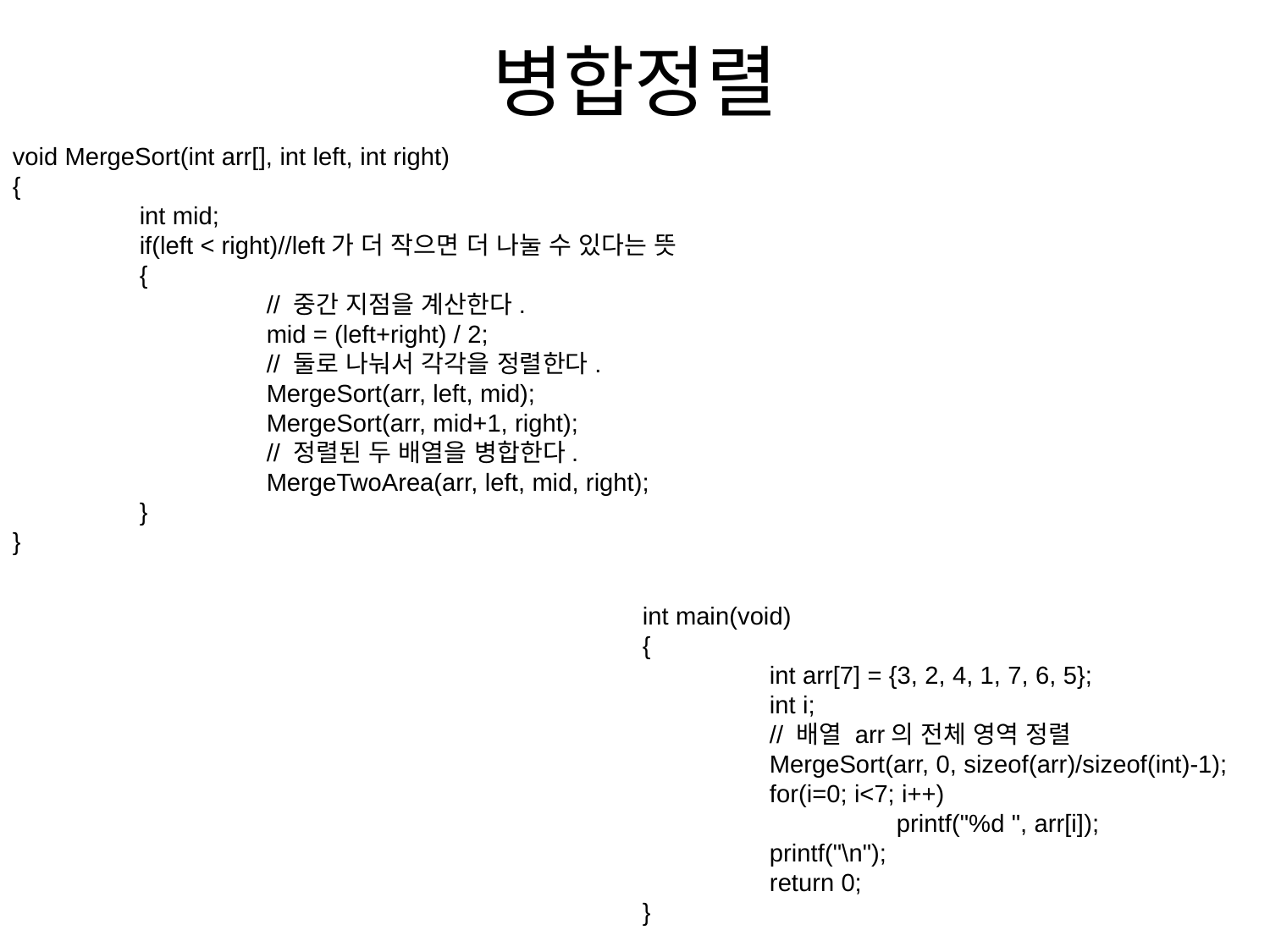

# 병합정렬
void MergeSort(int arr[], int left, int right)
{
	int mid;
	if(left < right)//left가 더 작으면 더 나눌 수 있다는 뜻
	{
		// 중간 지점을 계산한다.
		mid = (left+right) / 2;
		// 둘로 나눠서 각각을 정렬한다.
		MergeSort(arr, left, mid);
		MergeSort(arr, mid+1, right);
		// 정렬된 두 배열을 병합한다.
		MergeTwoArea(arr, left, mid, right);
	}
}
int main(void)
{
	int arr[7] = {3, 2, 4, 1, 7, 6, 5};
	int i;
	// 배열 arr의 전체 영역 정렬
	MergeSort(arr, 0, sizeof(arr)/sizeof(int)-1);
	for(i=0; i<7; i++)
		printf("%d ", arr[i]);
	printf("\n");
	return 0;
}